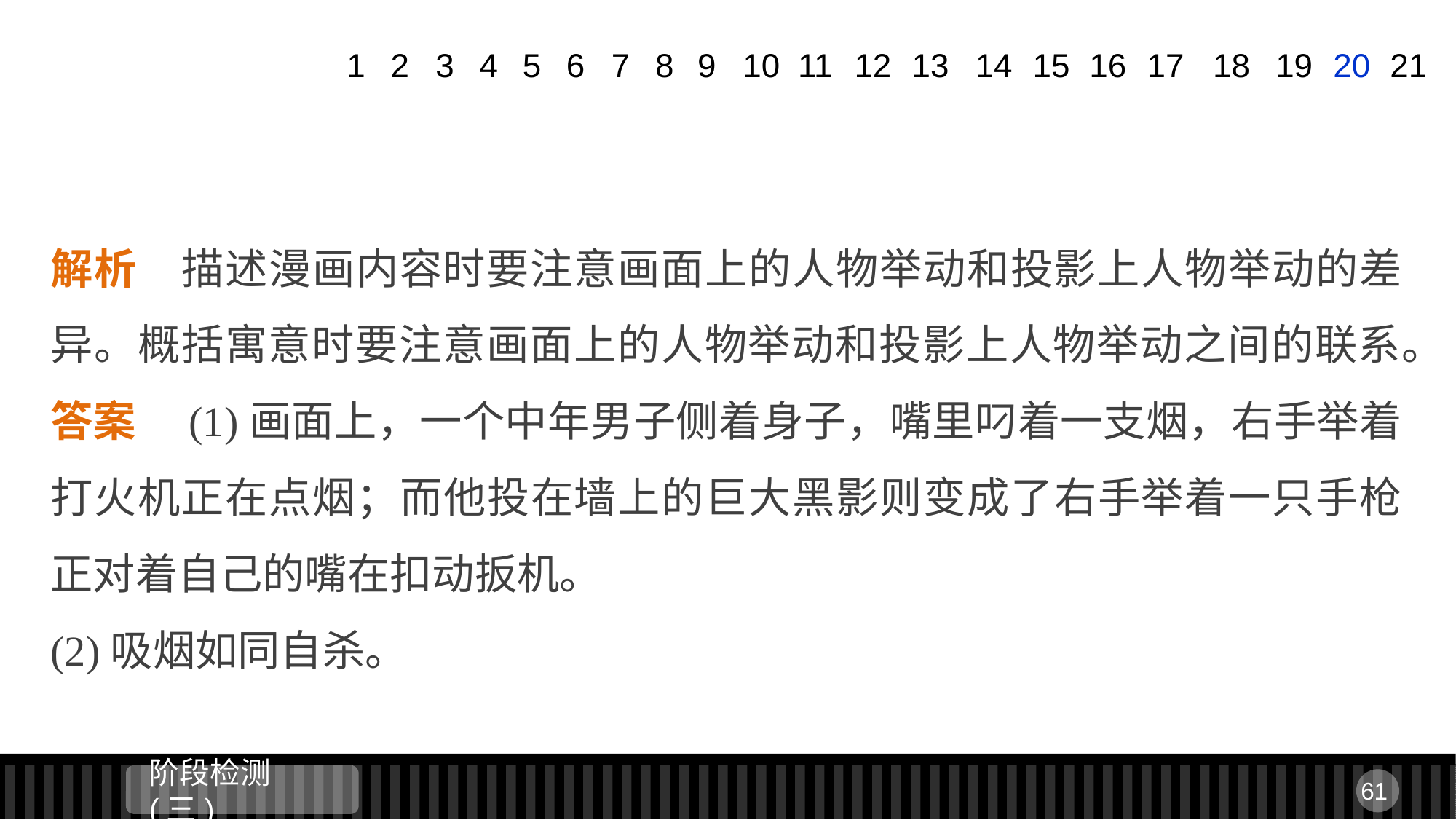

1
2
3
4
5
6
7
8
9
11
12
13
14
15
16
17
18
19
20
21
10
解析　描述漫画内容时要注意画面上的人物举动和投影上人物举动的差异。概括寓意时要注意画面上的人物举动和投影上人物举动之间的联系。
答案　(1)画面上，一个中年男子侧着身子，嘴里叼着一支烟，右手举着打火机正在点烟；而他投在墙上的巨大黑影则变成了右手举着一只手枪正对着自己的嘴在扣动扳机。
(2)吸烟如同自杀。